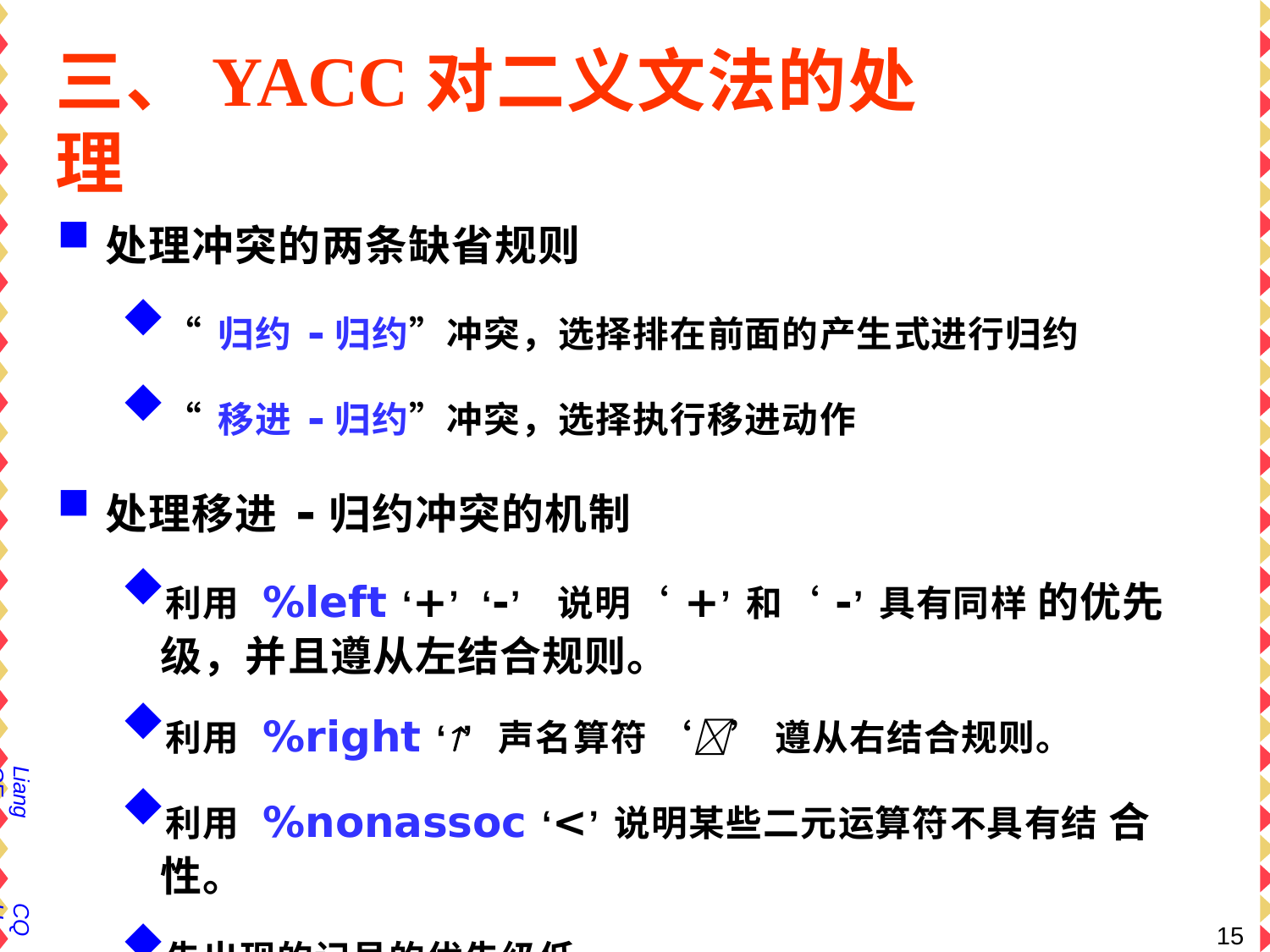

# 三、YACC对二义文法的处理
处理冲突的两条缺省规则
“归约-归约”冲突，选择排在前面的产生式进行归约
“移进-归约”冲突，选择执行移进动作
处理移进-归约冲突的机制
利用 %left ‘+’ ‘-’ 说明‘+’和‘-’具有同样 的优先级，并且遵从左结合规则。
利用 %right ‘↑’ 声名算符 ‘↑’ 遵从右结合规则。
利用 %nonassoc ‘<’说明某些二元运算符不具有结 合性。
先出现的记号的优先级低
同一声明中的记号具有相同的优先级
Liang GE
CQU
150